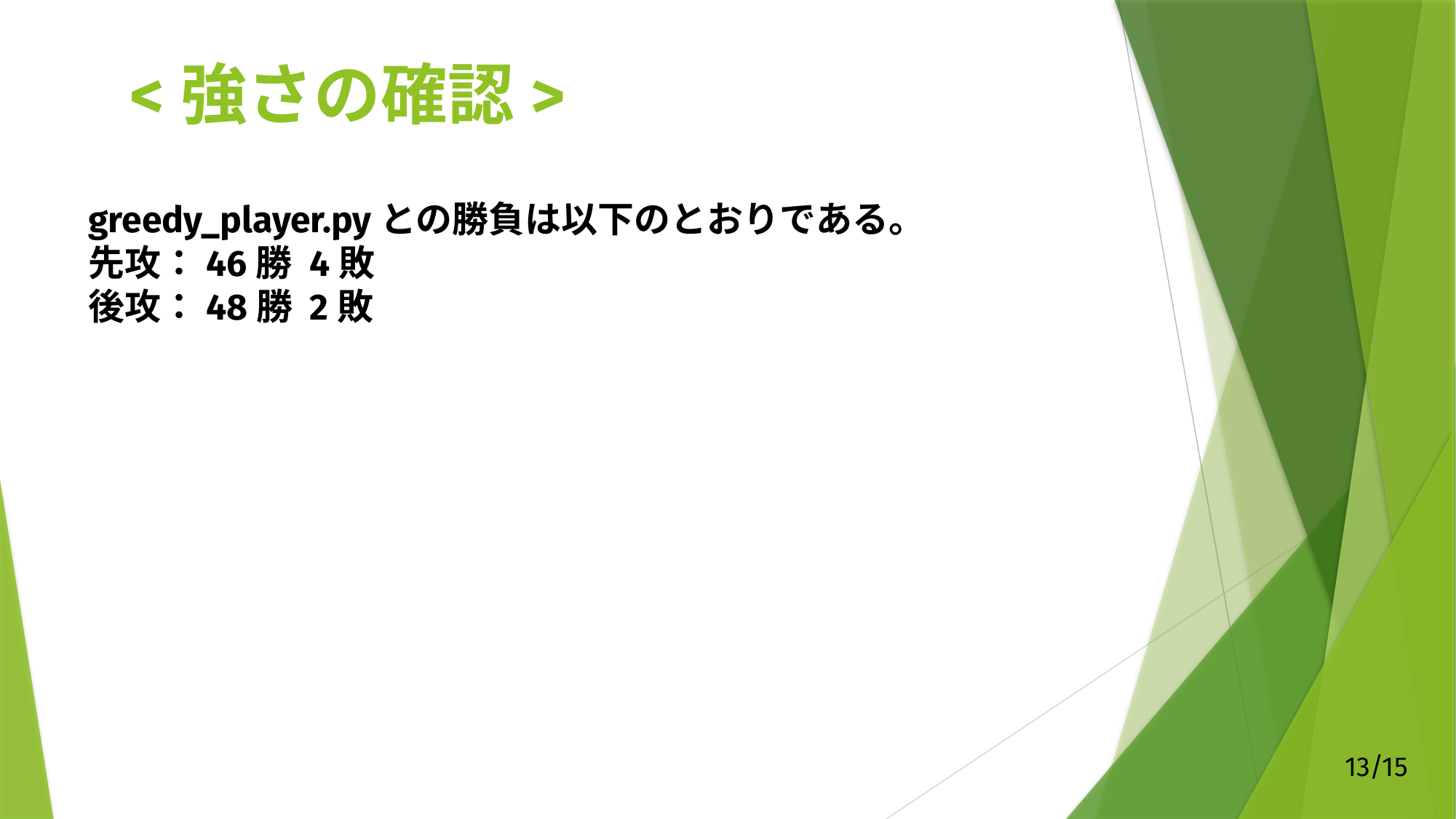

<強さの確認>
greedy_player.pyとの勝負は以下のとおりである。
先攻：46勝 4敗
後攻：48勝 2敗

13/15